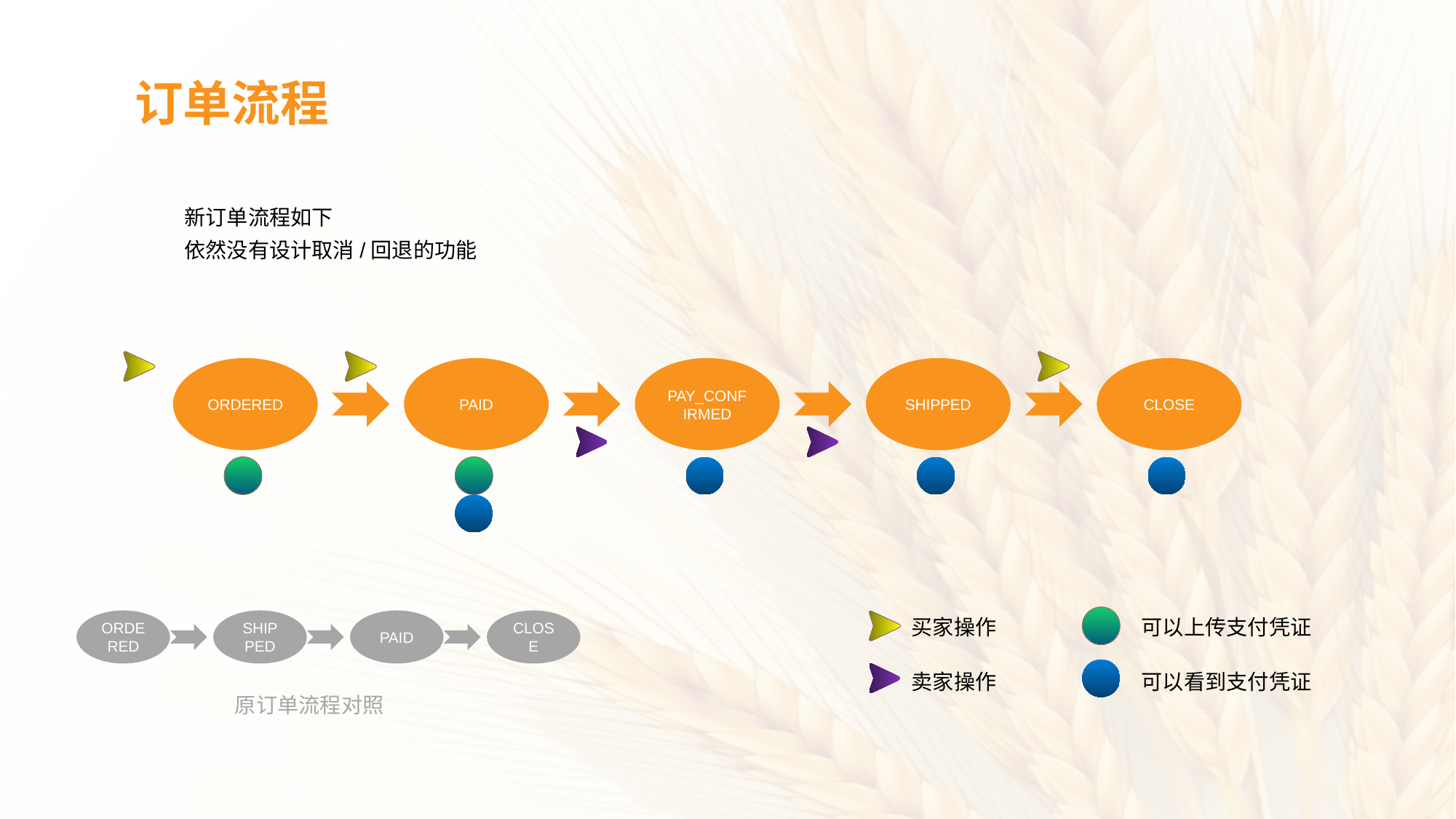

# 订单流程
新订单流程如下
依然没有设计取消/回退的功能

ORDERED
PAID
PAY_CONFIRMED
SHIPPED
CLOSE

买家操作

卖家操作
可以上传支付凭证

可以看到支付凭证

ORDERED
SHIPPED
PAID
CLOSE

原订单流程对照